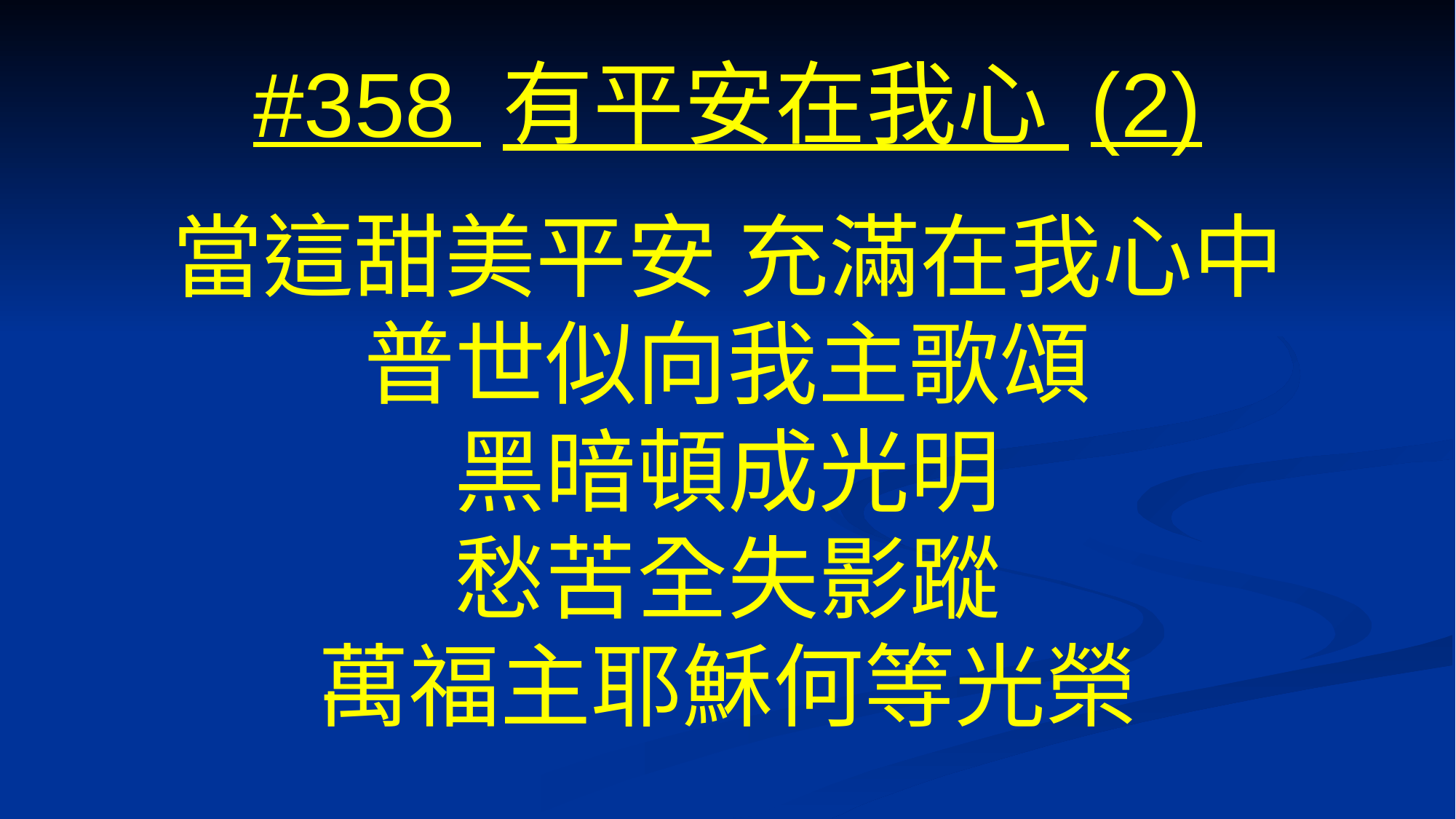

# #358 有平安在我心 (2)
當這甜美平安 充滿在我心中
普世似向我主歌頌
黑暗頓成光明
愁苦全失影蹤
萬福主耶穌何等光榮